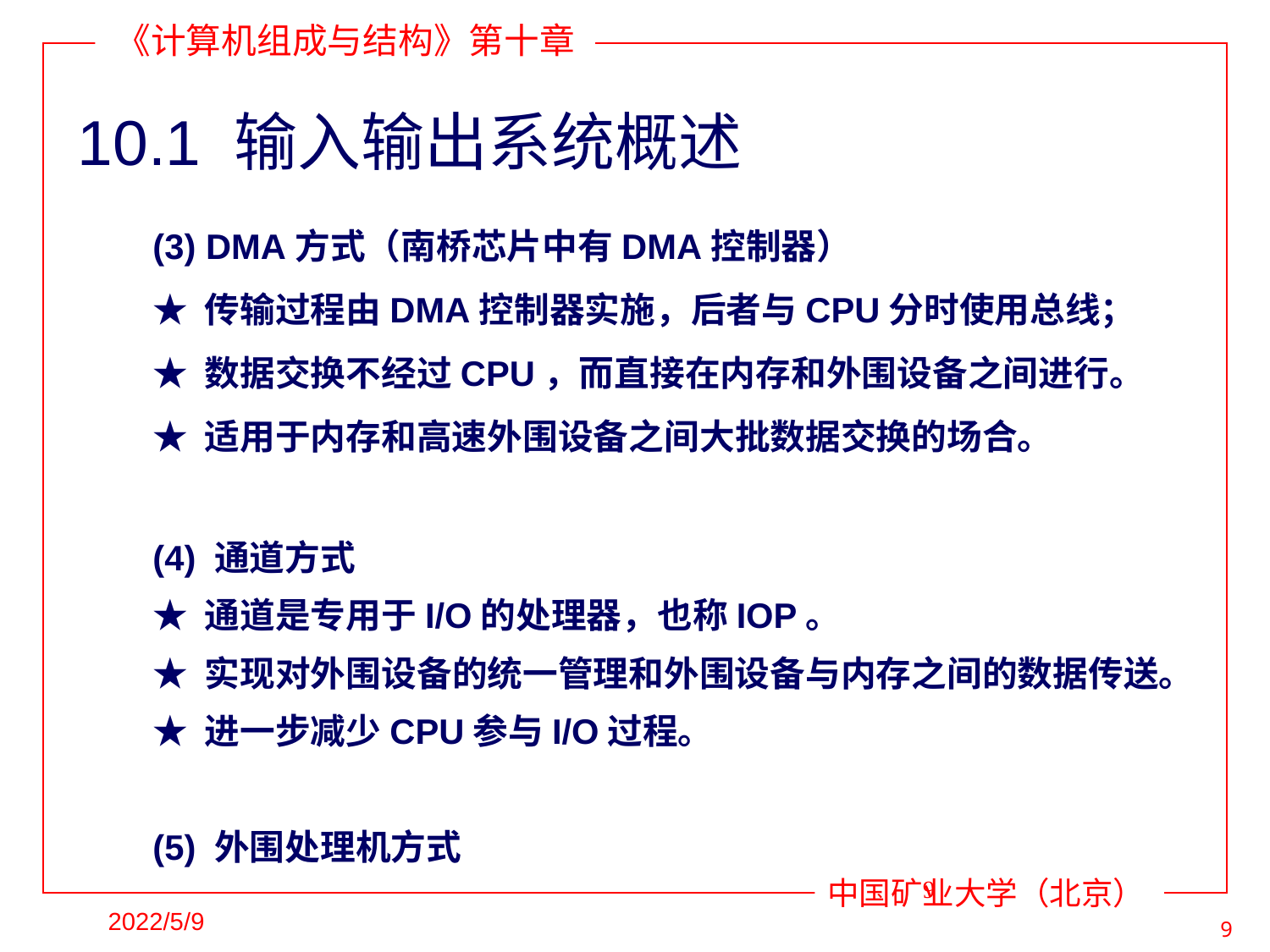

# 10.1 输入输出系统概述
(3) DMA方式（南桥芯片中有DMA控制器）
★ 传输过程由DMA控制器实施，后者与CPU分时使用总线；
★ 数据交换不经过CPU，而直接在内存和外围设备之间进行。
★ 适用于内存和高速外围设备之间大批数据交换的场合。

(4) 通道方式
★ 通道是专用于I/O的处理器，也称IOP。
★ 实现对外围设备的统一管理和外围设备与内存之间的数据传送。
★ 进一步减少CPU参与I/O过程。

(5) 外围处理机方式
9
2022/5/9